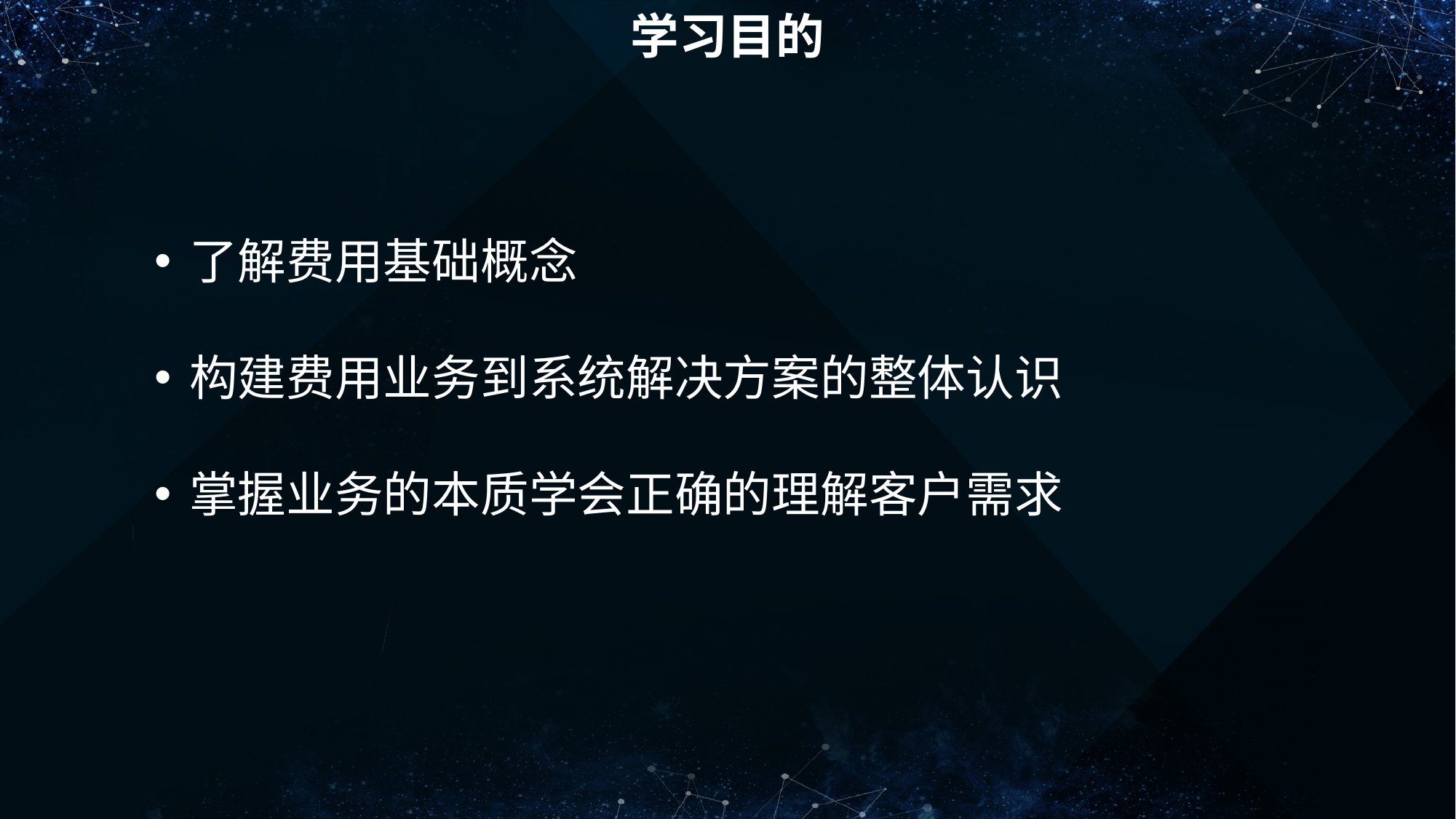

学习目的
了解费用基础概念
构建费用业务到系统解决方案的整体认识
掌握业务的本质学会正确的理解客户需求